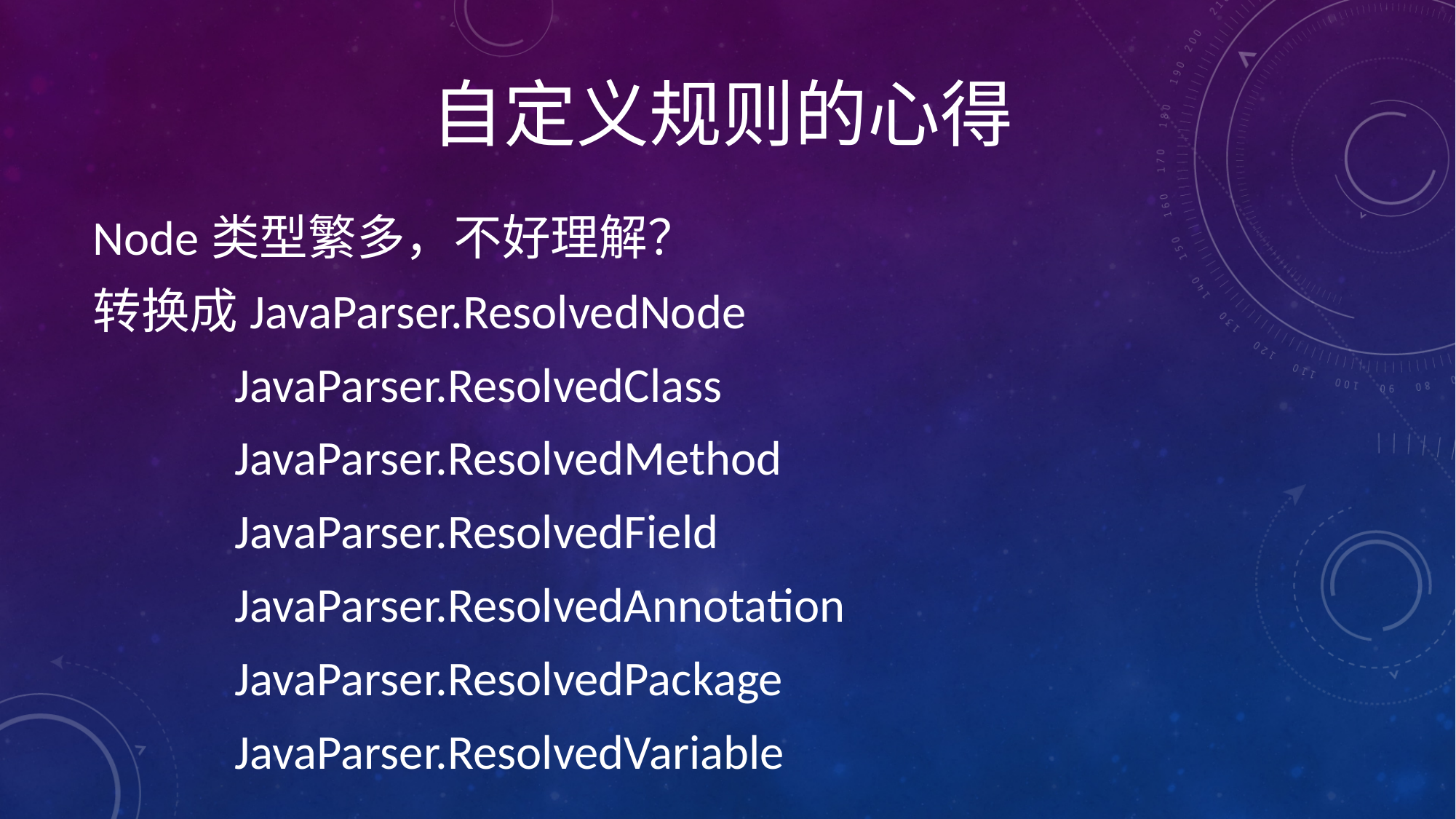

# 自定义规则的心得
Node类型繁多，不好理解？
转换成JavaParser.ResolvedNode
             JavaParser.ResolvedClass
             JavaParser.ResolvedMethod
             JavaParser.ResolvedField
             JavaParser.ResolvedAnnotation
             JavaParser.ResolvedPackage
             JavaParser.ResolvedVariable